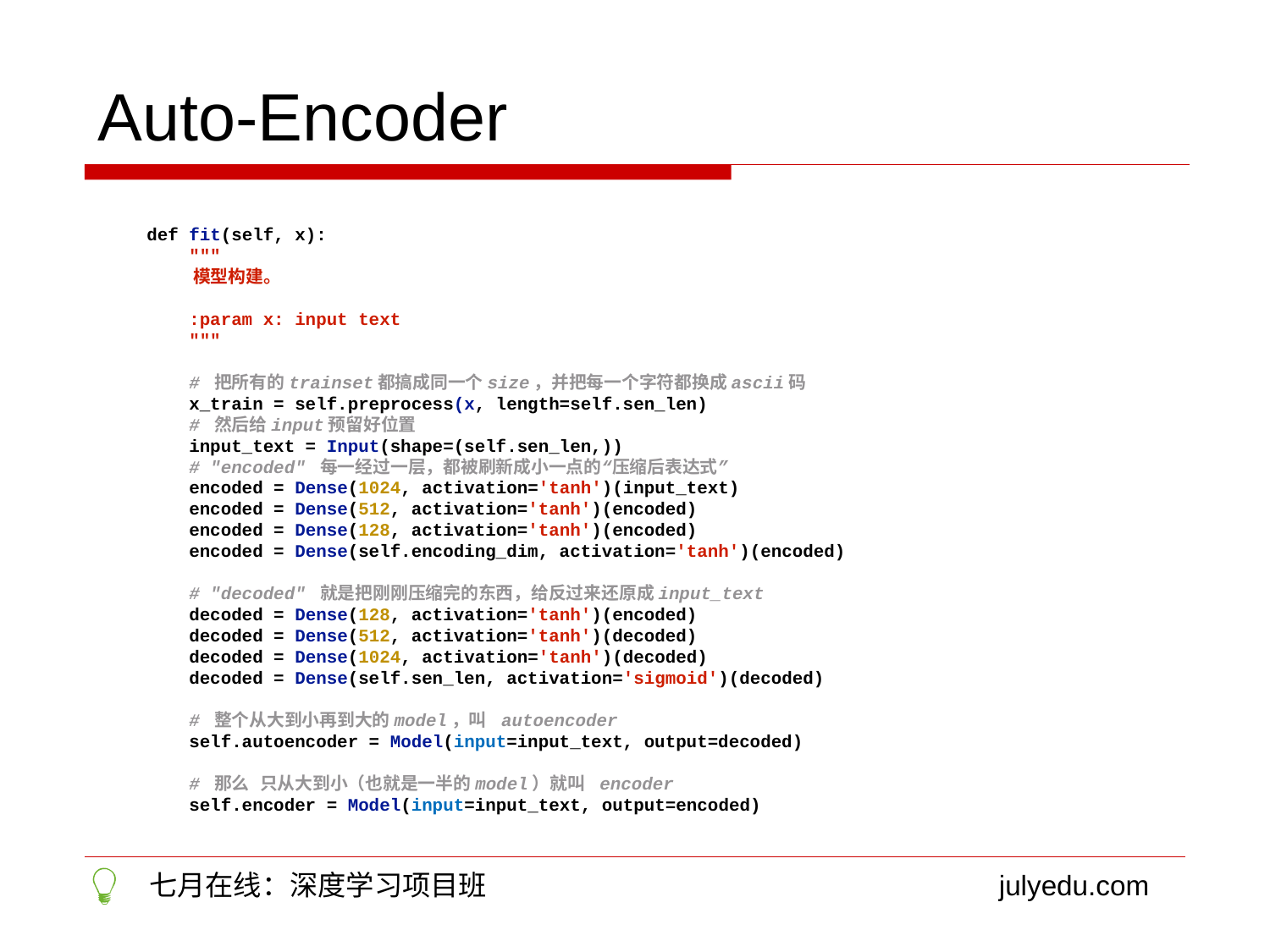

Auto-Encoder
    def fit(self, x):
        """
        模型构建。

        :param x: input text
        """

        # 把所有的trainset都搞成同一个size，并把每一个字符都换成ascii码
        x_train = self.preprocess(x, length=self.sen_len)
        # 然后给input预留好位置
        input_text = Input(shape=(self.sen_len,))
        # "encoded" 每一经过一层，都被刷新成小一点的“压缩后表达式”
        encoded = Dense(1024, activation='tanh')(input_text)
        encoded = Dense(512, activation='tanh')(encoded)
        encoded = Dense(128, activation='tanh')(encoded)
        encoded = Dense(self.encoding_dim, activation='tanh')(encoded)

        # "decoded" 就是把刚刚压缩完的东西，给反过来还原成input_text
        decoded = Dense(128, activation='tanh')(encoded)
        decoded = Dense(512, activation='tanh')(decoded)
        decoded = Dense(1024, activation='tanh')(decoded)
        decoded = Dense(self.sen_len, activation='sigmoid')(decoded)

        # 整个从大到小再到大的model，叫 autoencoder
        self.autoencoder = Model(input=input_text, output=decoded)

        # 那么 只从大到小（也就是一半的model）就叫 encoder
        self.encoder = Model(input=input_text, output=encoded)